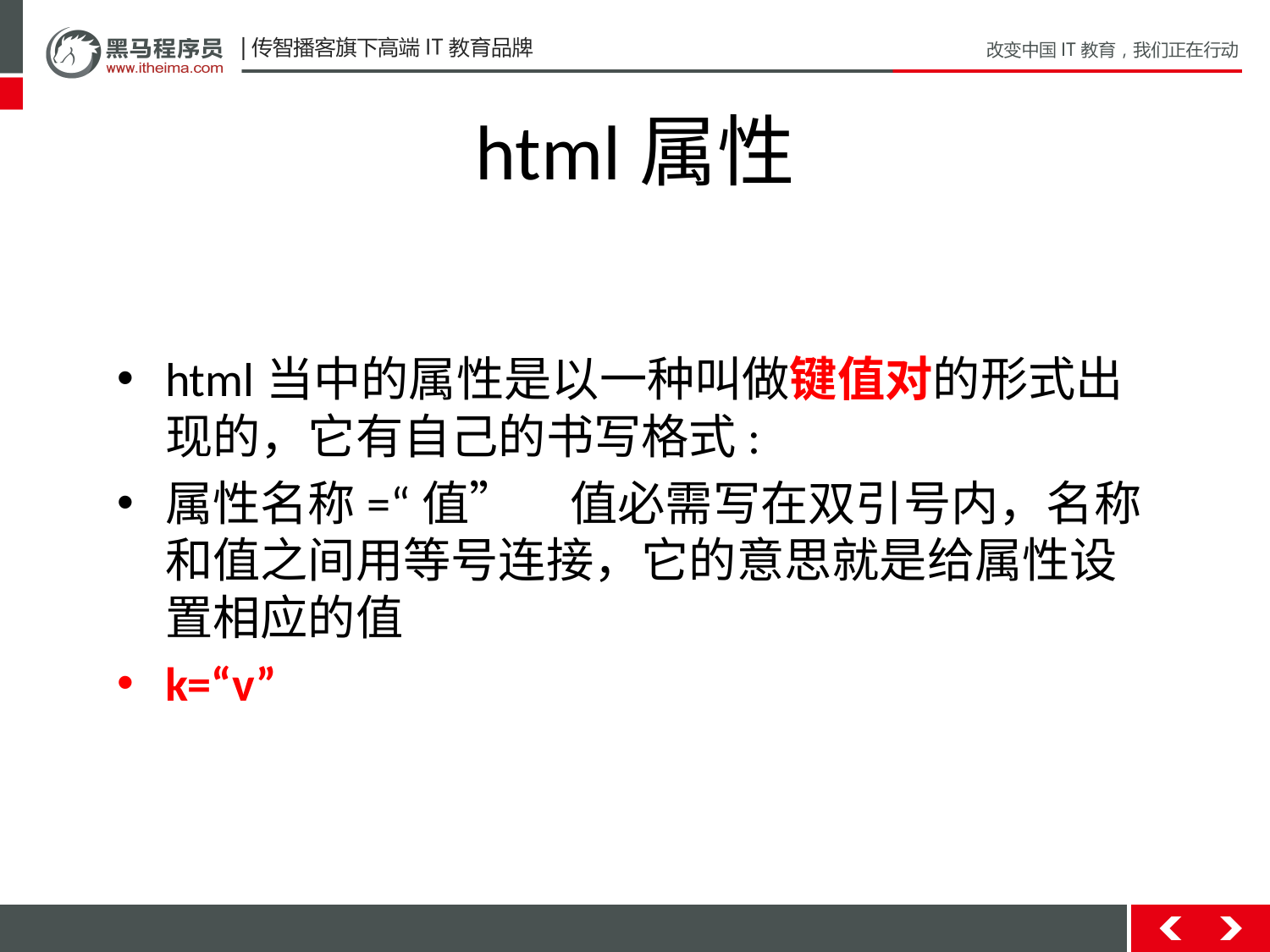

html属性

html当中的属性是以一种叫做键值对的形式出现的，它有自己的书写格式:
属性名称=“值”     值必需写在双引号内，名称和值之间用等号连接，它的意思就是给属性设置相应的值
k=“v”